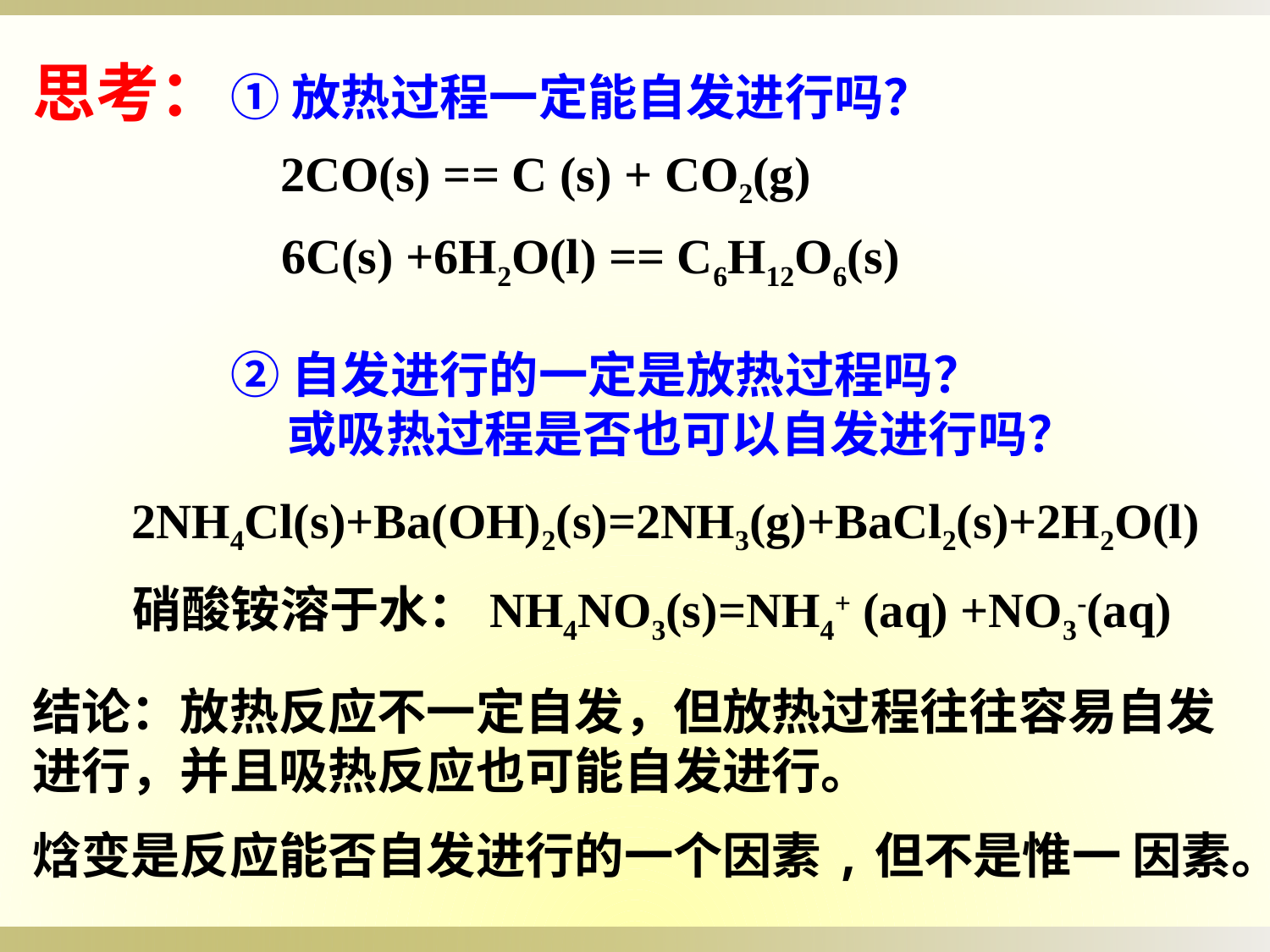

思考：
①放热过程一定能自发进行吗？
2CO(s) == C (s) + CO2(g)
6C(s) +6H2O(l) == C6H12O6(s)
②自发进行的一定是放热过程吗？
    或吸热过程是否也可以自发进行吗？
2NH4Cl(s)+Ba(OH)2(s)=2NH3(g)+BaCl2(s)+2H2O(l)
硝酸铵溶于水：NH4NO3(s)=NH4+ (aq) +NO3-(aq)
结论：放热反应不一定自发，但放热过程往往容易自发进行，并且吸热反应也可能自发进行。

焓变是反应能否自发进行的一个因素,但不是惟一 因素。